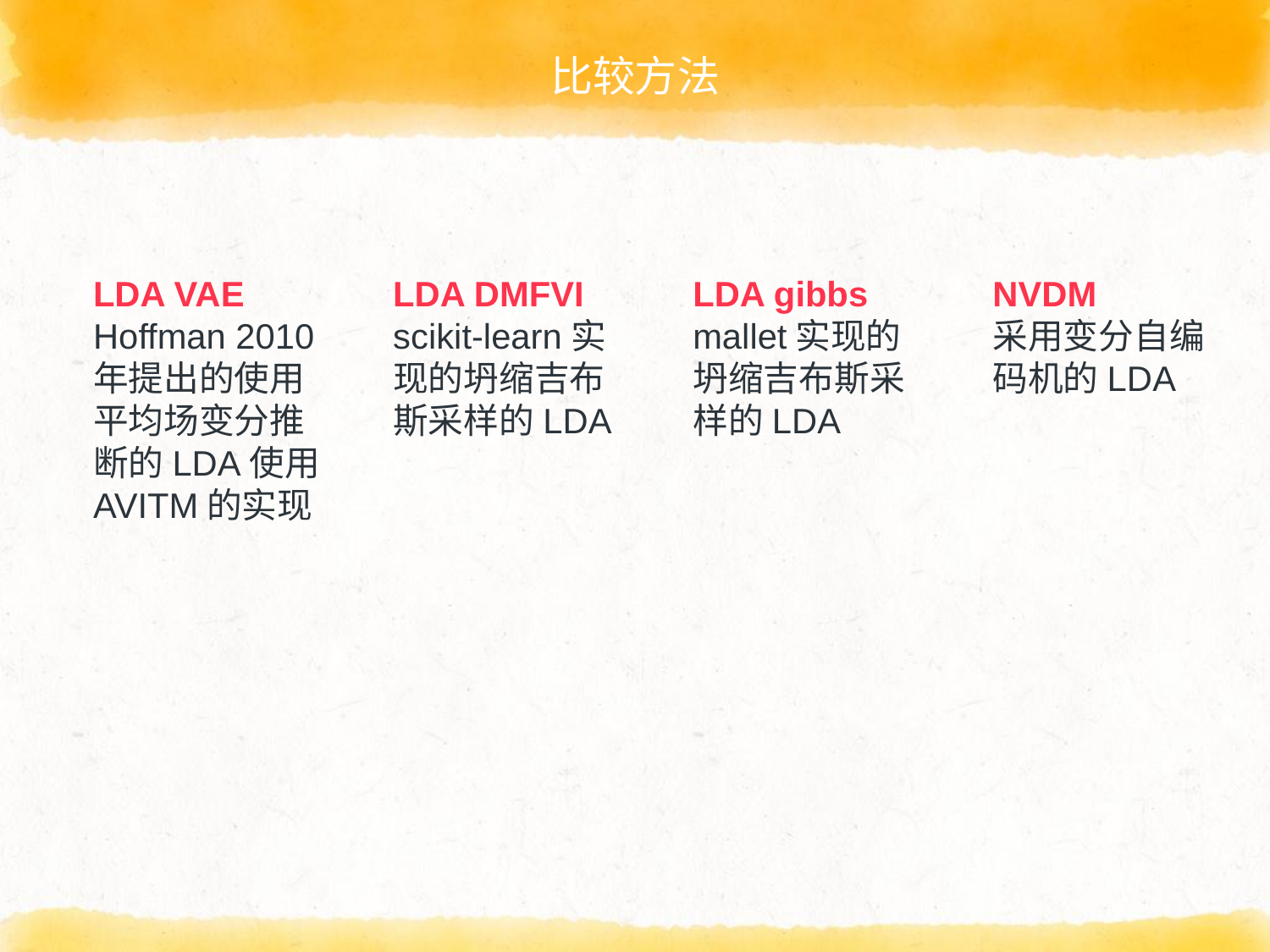

# 比较方法
LDA VAE
Hoffman 2010年提出的使用平均场变分推断的LDA使用AVITM的实现
LDA DMFVI
scikit-learn实现的坍缩吉布斯采样的LDA
LDA gibbs
mallet实现的坍缩吉布斯采样的LDA

NVDM
采用变分自编码机的LDA